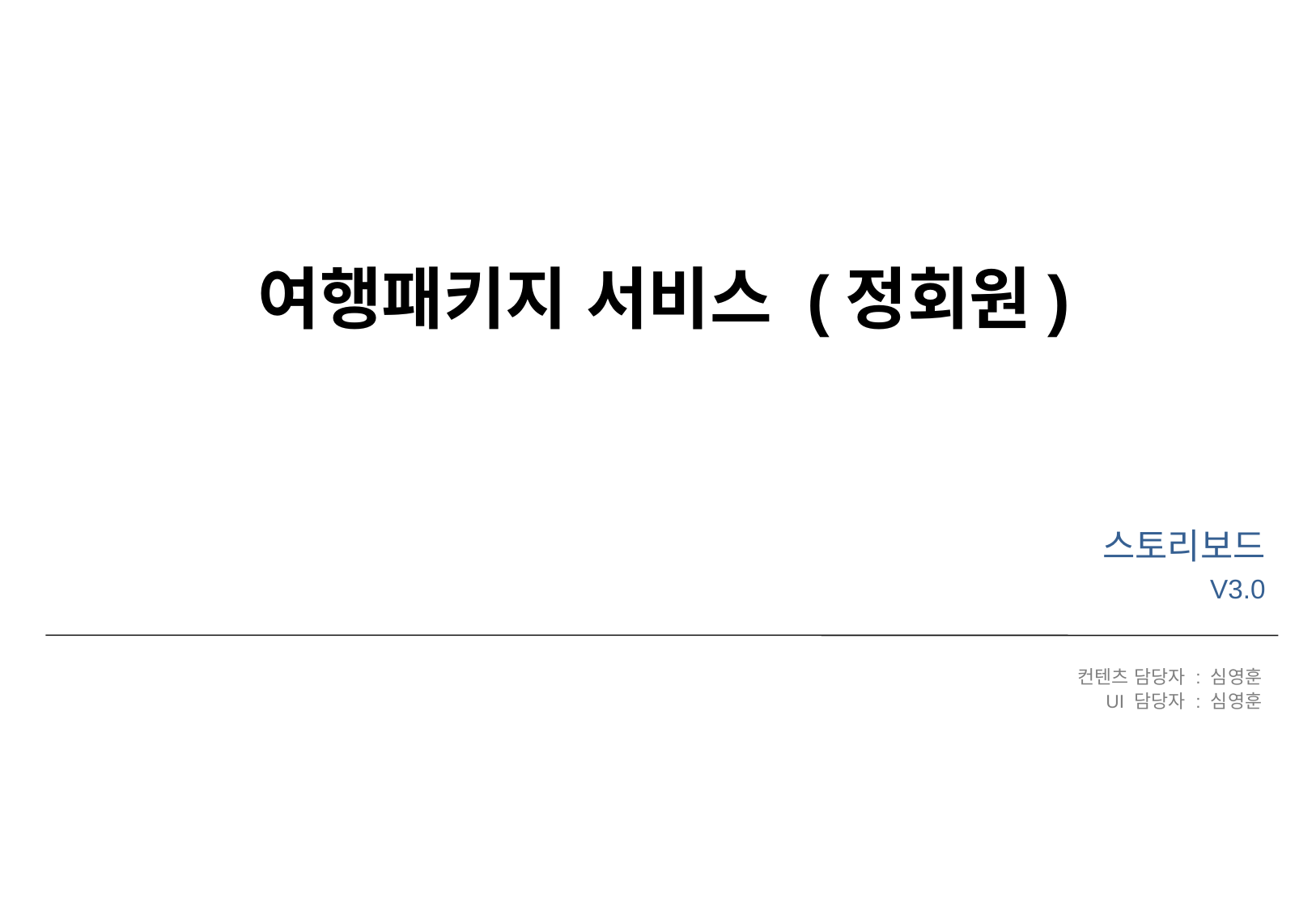

여행패키지 서비스 (정회원)
스토리보드
V3.0
컨텐츠 담당자 : 심영훈
UI 담당자 : 심영훈